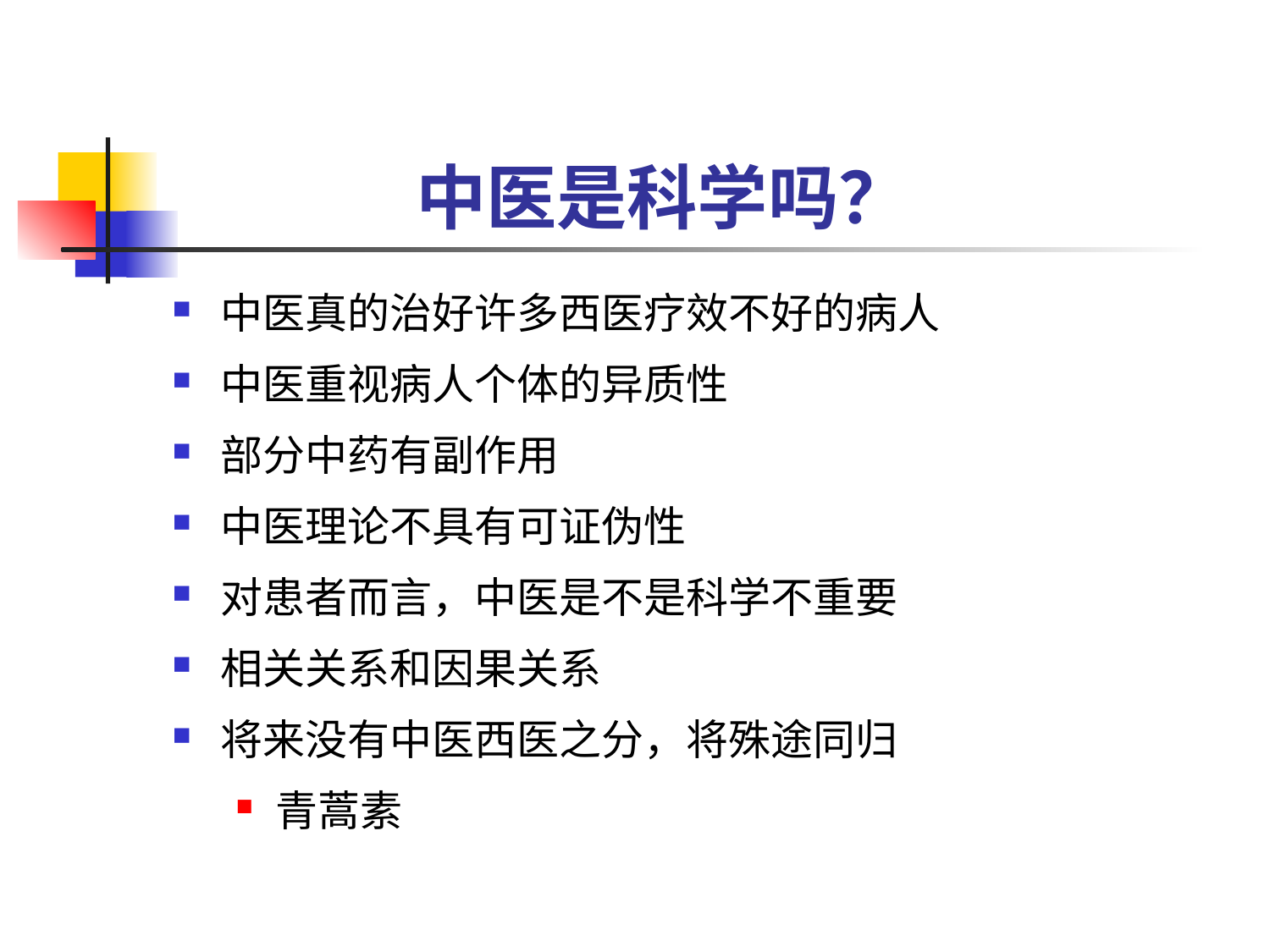

# 中医是科学吗？
中医真的治好许多西医疗效不好的病人
中医重视病人个体的异质性
部分中药有副作用
中医理论不具有可证伪性
对患者而言，中医是不是科学不重要
相关关系和因果关系
将来没有中医西医之分，将殊途同归
青蒿素